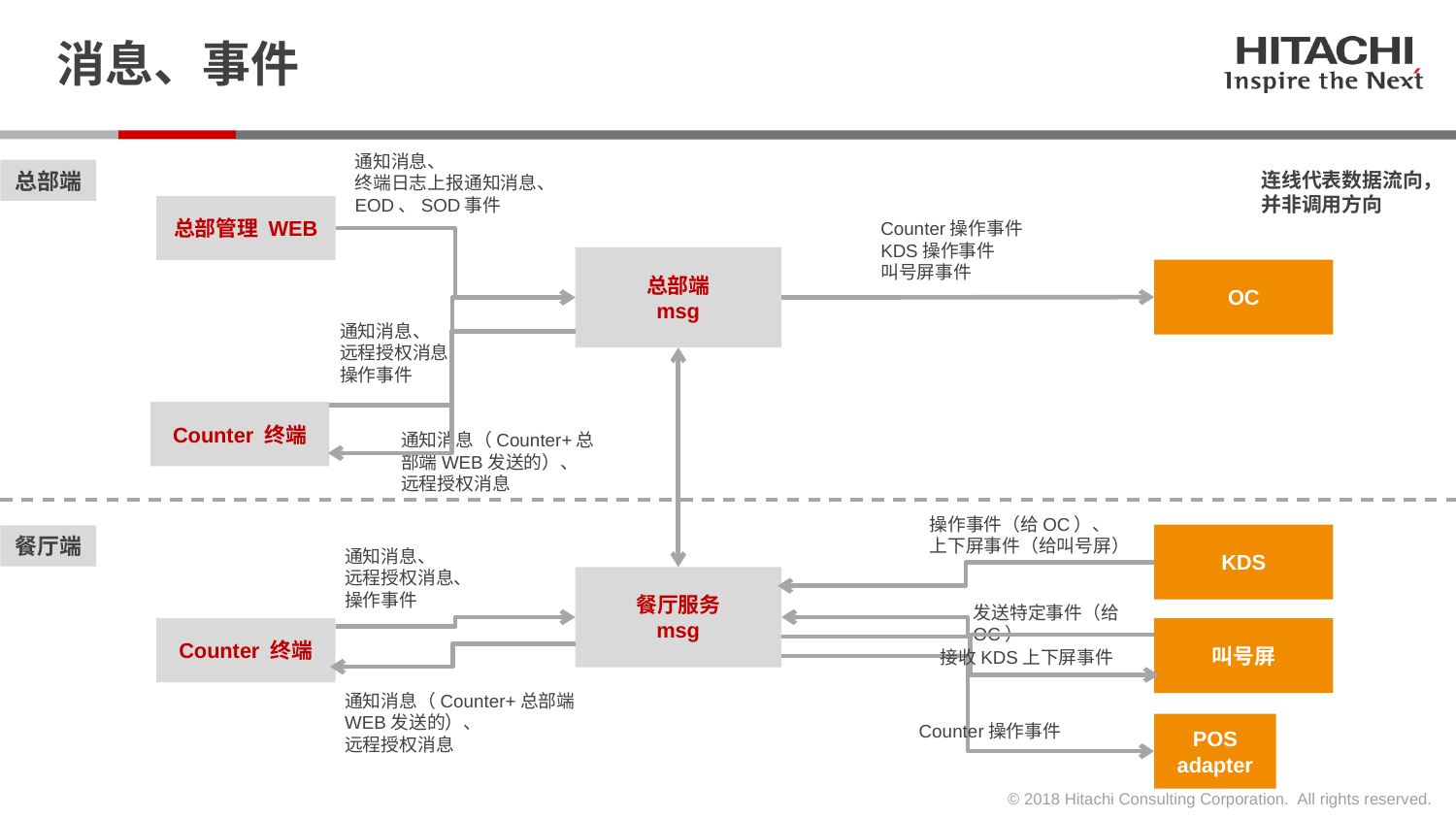

# 消息、事件
通知消息、
终端日志上报通知消息、
EOD、SOD事件
总部端
连线代表数据流向，并非调用方向
总部管理 WEB
Counter操作事件
KDS操作事件
叫号屏事件
总部端
msg
OC
通知消息、
远程授权消息、
操作事件
Counter 终端
通知消息（Counter+总部端WEB发送的）、
远程授权消息
操作事件（给OC）、
上下屏事件（给叫号屏）
KDS
餐厅端
通知消息、
远程授权消息、
操作事件
餐厅服务
msg
发送特定事件（给OC）
Counter 终端
叫号屏
接收KDS上下屏事件
通知消息（Counter+总部端WEB发送的）、
远程授权消息
Counter操作事件
POS
adapter